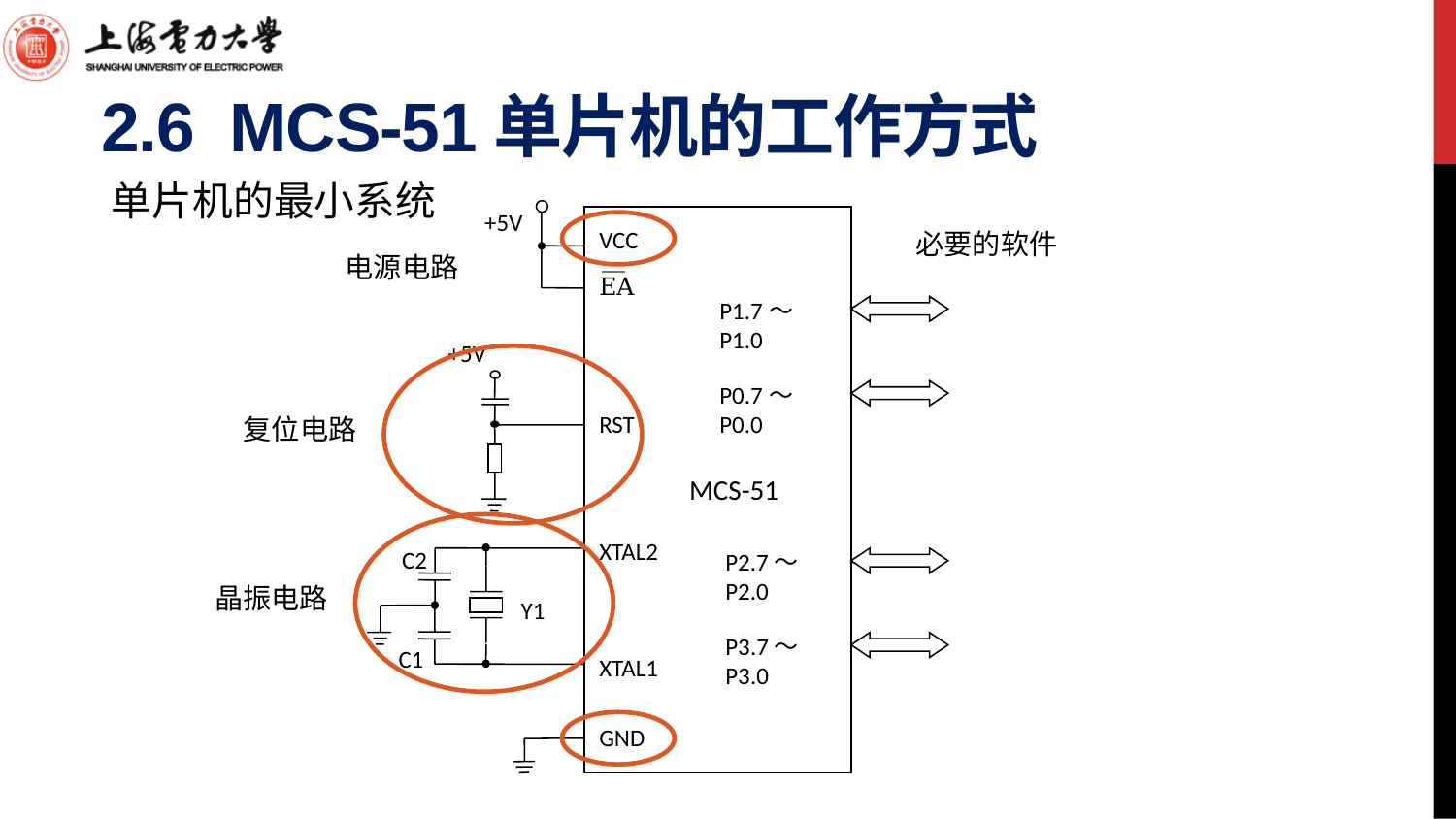

# 2.6  MCS-51单片机的工作方式
单片机的最小系统

VCC
EA
RST
XTAL2
XTAL1
GND
P1.7～P1.0

P0.7～P0.0

P2.7～P2.0

P3.7～P3.0

MCS-51

+5V

C2
Y1
C1

+5V

必要的软件
电源电路

复位电路

晶振电路